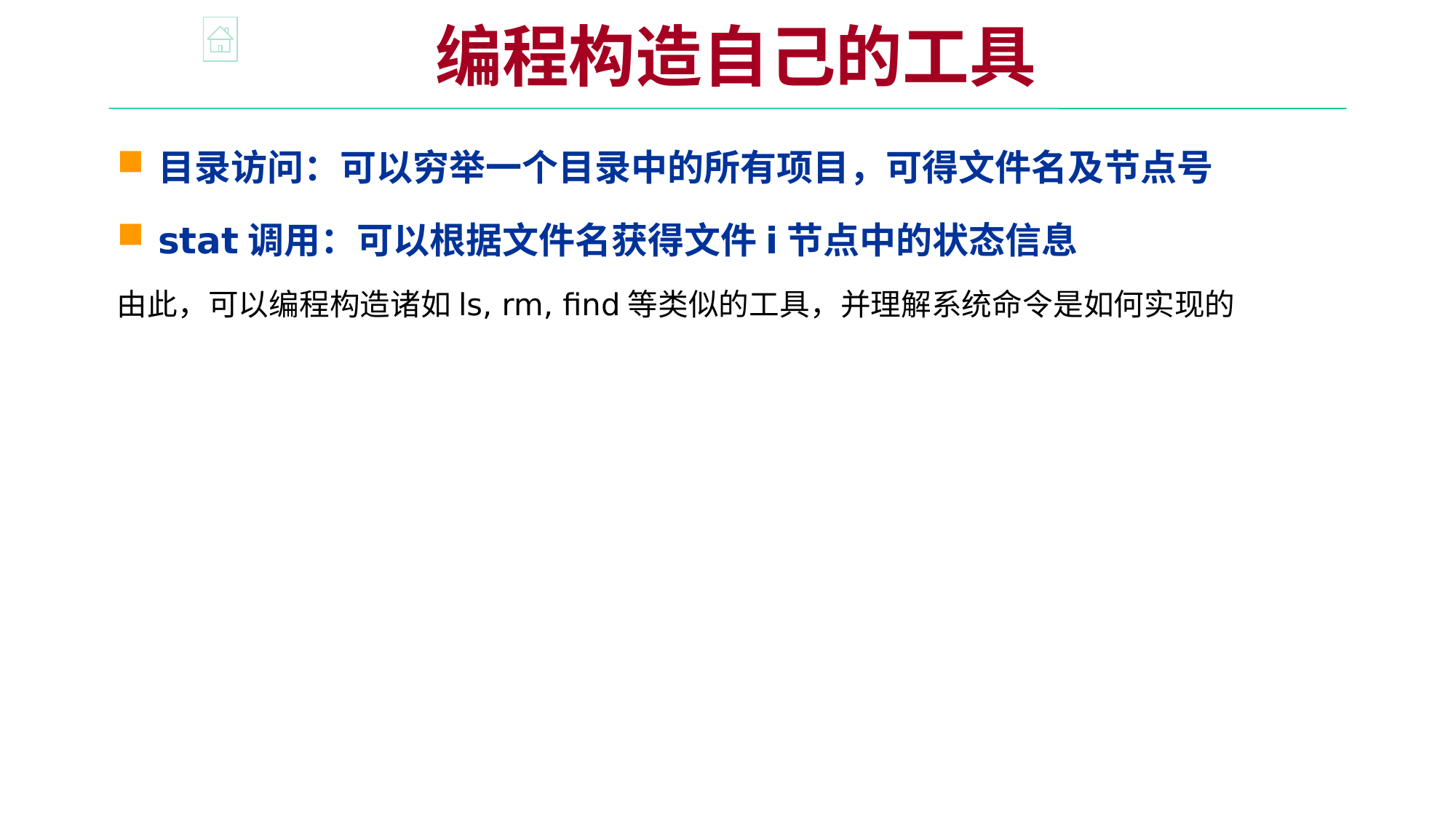

编程构造自己的工具

目录访问：可以穷举一个目录中的所有项目，可得文件名及节点号
stat调用：可以根据文件名获得文件i节点中的状态信息
由此，可以编程构造诸如ls, rm, find等类似的工具，并理解系统命令是如何实现的